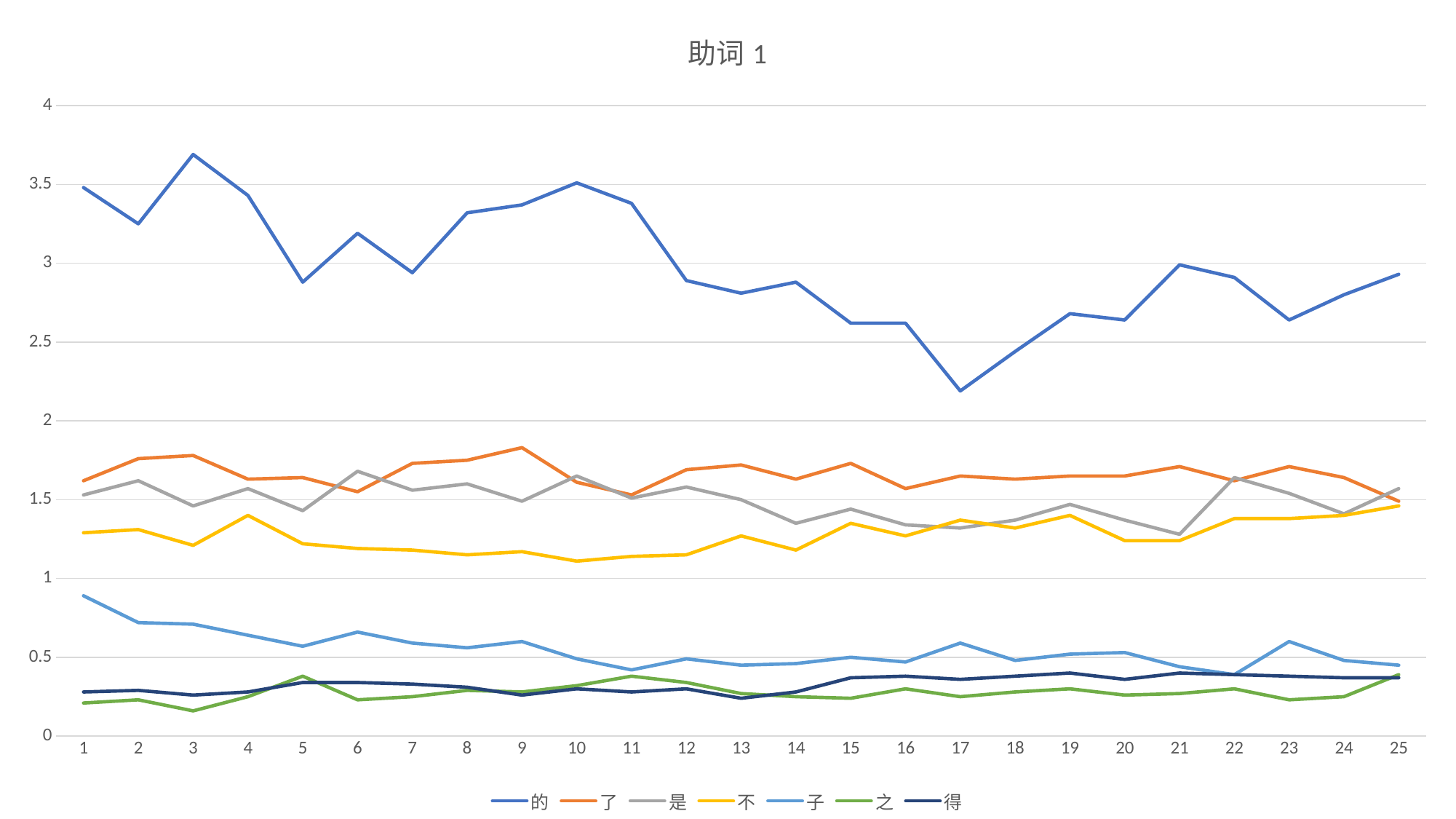

### Chart: 助词1

| Category | 的 | 了 | 是 | 不 | 子 | 之 | 得 |
|---|---|---|---|---|---|---|---|
| 1 | 3.48 | 1.62 | 1.53 | 1.29 | 0.89 | 0.21 | 0.28 |
| 2 | 3.25 | 1.76 | 1.62 | 1.31 | 0.72 | 0.23 | 0.29 |
| 3 | 3.69 | 1.78 | 1.46 | 1.21 | 0.71 | 0.16 | 0.26 |
| 4 | 3.43 | 1.63 | 1.57 | 1.4 | 0.64 | 0.25 | 0.28 |
| 5 | 2.88 | 1.64 | 1.43 | 1.22 | 0.57 | 0.38 | 0.34 |
| 6 | 3.19 | 1.55 | 1.68 | 1.19 | 0.66 | 0.23 | 0.34 |
| 7 | 2.94 | 1.73 | 1.56 | 1.18 | 0.59 | 0.25 | 0.33 |
| 8 | 3.32 | 1.75 | 1.6 | 1.15 | 0.56 | 0.29 | 0.31 |
| 9 | 3.37 | 1.83 | 1.49 | 1.17 | 0.6 | 0.28 | 0.26 |
| 10 | 3.51 | 1.61 | 1.65 | 1.11 | 0.49 | 0.32 | 0.3 |
| 11 | 3.38 | 1.53 | 1.51 | 1.14 | 0.42 | 0.38 | 0.28 |
| 12 | 2.89 | 1.69 | 1.58 | 1.15 | 0.49 | 0.34 | 0.3 |
| 13 | 2.81 | 1.72 | 1.5 | 1.27 | 0.45 | 0.27 | 0.24 |
| 14 | 2.88 | 1.63 | 1.35 | 1.18 | 0.46 | 0.25 | 0.28 |
| 15 | 2.62 | 1.73 | 1.44 | 1.35 | 0.5 | 0.24 | 0.37 |
| 16 | 2.62 | 1.57 | 1.34 | 1.27 | 0.47 | 0.3 | 0.38 |
| 17 | 2.19 | 1.65 | 1.32 | 1.37 | 0.59 | 0.25 | 0.36 |
| 18 | 2.44 | 1.63 | 1.37 | 1.32 | 0.48 | 0.28 | 0.38 |
| 19 | 2.68 | 1.65 | 1.47 | 1.4 | 0.52 | 0.3 | 0.4 |
| 20 | 2.64 | 1.65 | 1.37 | 1.24 | 0.53 | 0.26 | 0.36 |
| 21 | 2.99 | 1.71 | 1.28 | 1.24 | 0.44 | 0.27 | 0.4 |
| 22 | 2.91 | 1.62 | 1.64 | 1.38 | 0.39 | 0.3 | 0.39 |
| 23 | 2.64 | 1.71 | 1.54 | 1.38 | 0.6 | 0.23 | 0.38 |
| 24 | 2.8 | 1.64 | 1.41 | 1.4 | 0.48 | 0.25 | 0.37 |
| 25 | 2.93 | 1.49 | 1.57 | 1.46 | 0.45 | 0.39 | 0.37 |